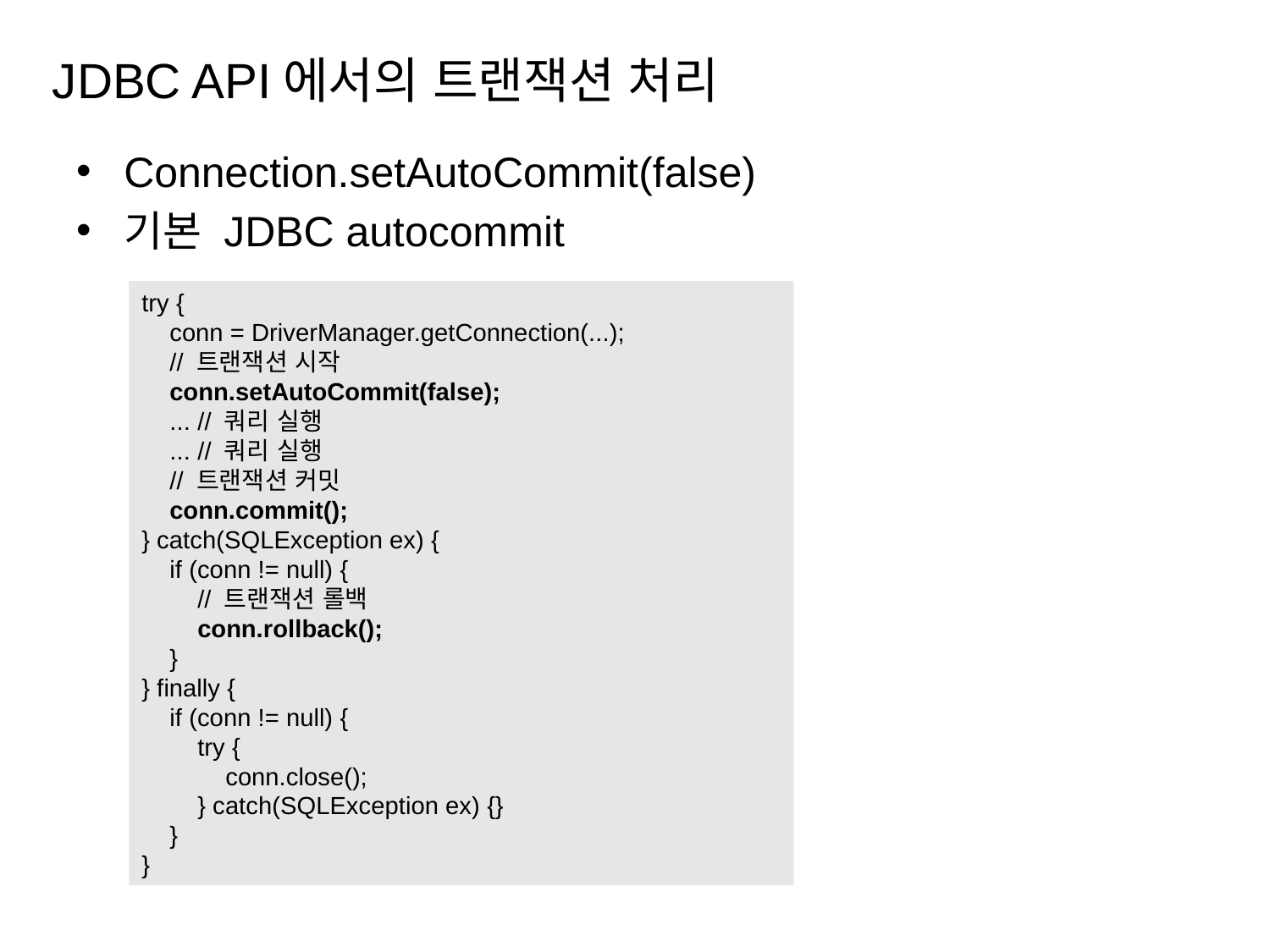

# JDBC API에서의 트랜잭션 처리
Connection.setAutoCommit(false)
기본 JDBC autocommit
try {
    conn = DriverManager.getConnection(...);
    // 트랜잭션 시작
    conn.setAutoCommit(false);
    ... // 쿼리 실행
    ... // 쿼리 실행
    // 트랜잭션 커밋
    conn.commit();
} catch(SQLException ex) {
    if (conn != null) {
        // 트랜잭션 롤백
        conn.rollback();
    }
} finally {
    if (conn != null) {
        try {
            conn.close();
        } catch(SQLException ex) {}
    }
}